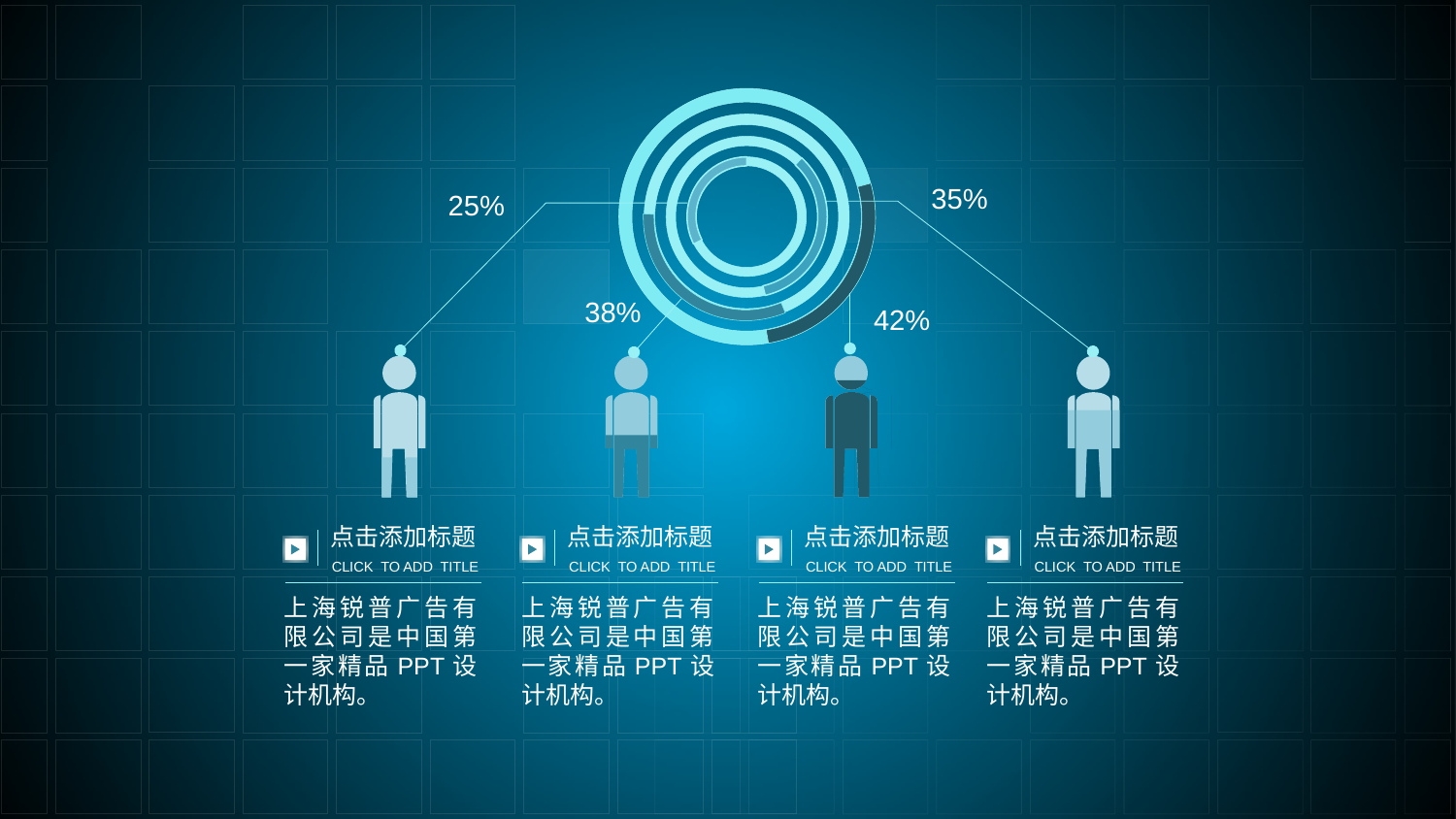

35%
25%

38%

42%

点击添加标题
CLICK  TO ADD  TITLE

上海锐普广告有限公司是中国第一家精品PPT设计机构。
点击添加标题
CLICK  TO ADD  TITLE

上海锐普广告有限公司是中国第一家精品PPT设计机构。
点击添加标题
CLICK  TO ADD  TITLE

上海锐普广告有限公司是中国第一家精品PPT设计机构。
点击添加标题
CLICK  TO ADD  TITLE

上海锐普广告有限公司是中国第一家精品PPT设计机构。